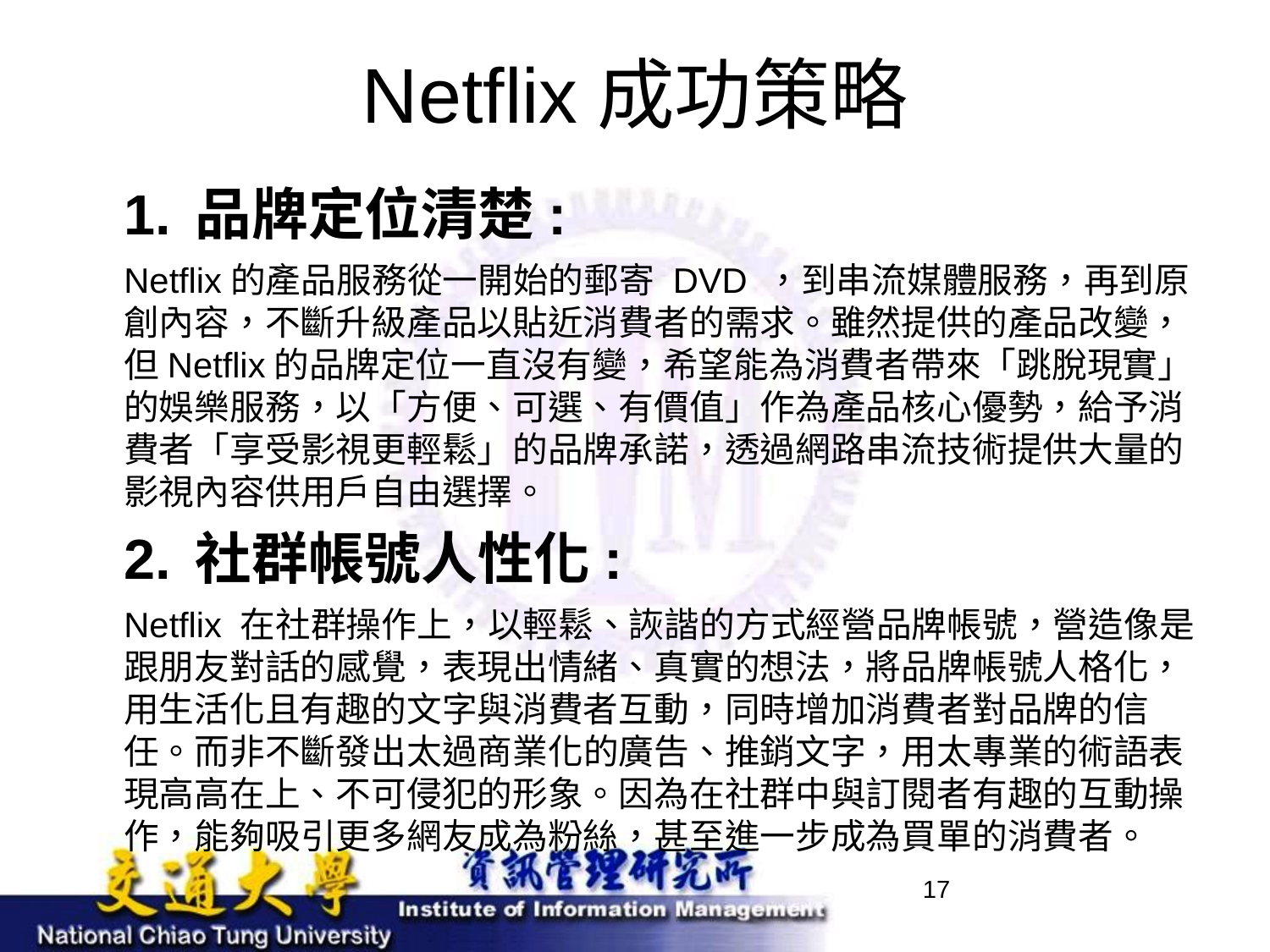

# Netflix成功策略
品牌定位清楚:
Netflix的產品服務從一開始的郵寄 DVD ，到串流媒體服務，再到原創內容，不斷升級產品以貼近消費者的需求。雖然提供的產品改變，但Netflix的品牌定位一直沒有變，希望能為消費者帶來「跳脫現實」的娛樂服務，以「方便、可選、有價值」作為產品核心優勢，給予消費者「享受影視更輕鬆」的品牌承諾，透過網路串流技術提供大量的影視內容供用戶自由選擇。
社群帳號人性化:
Netflix 在社群操作上，以輕鬆、詼諧的方式經營品牌帳號，營造像是跟朋友對話的感覺，表現出情緒、真實的想法，將品牌帳號人格化，用生活化且有趣的文字與消費者互動，同時增加消費者對品牌的信任。而非不斷發出太過商業化的廣告、推銷文字，用太專業的術語表現高高在上、不可侵犯的形象。因為在社群中與訂閱者有趣的互動操作，能夠吸引更多網友成為粉絲，甚至進一步成為買單的消費者。

17